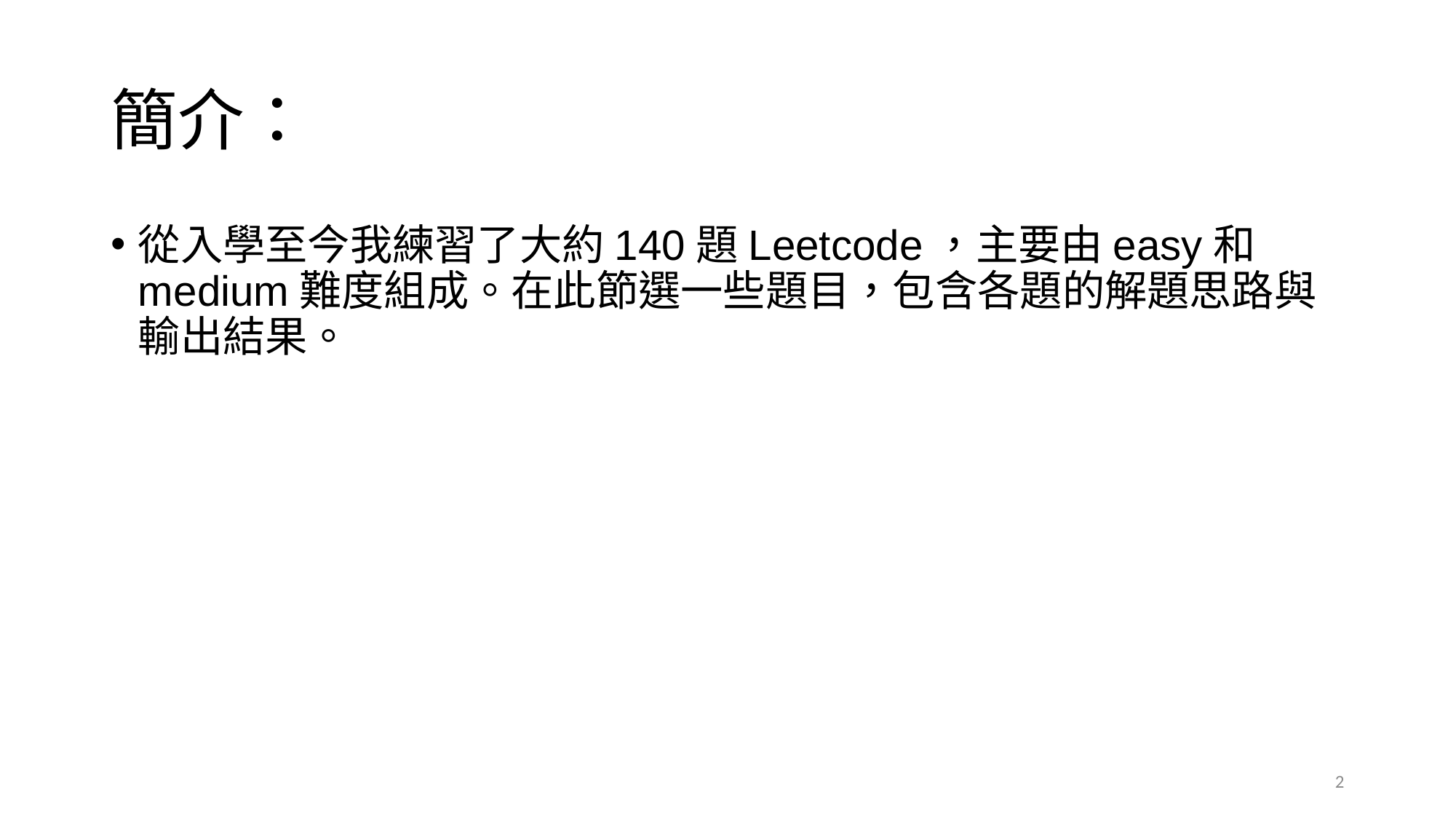

# 簡介：
從入學至今我練習了大約140題Leetcode，主要由easy和medium難度組成。在此節選一些題目，包含各題的解題思路與輸出結果。
2